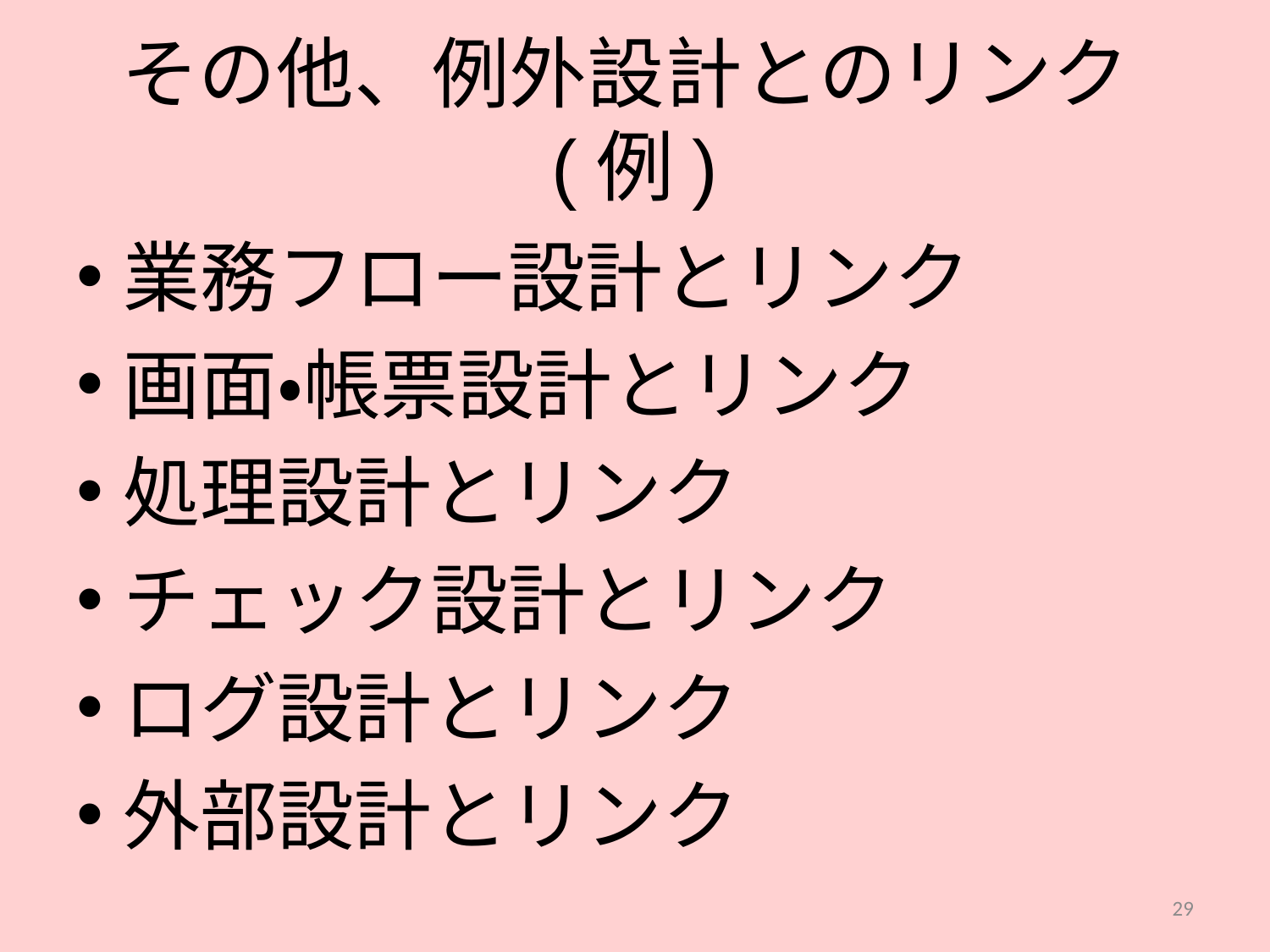

# その他、例外設計とのリンク(例)
業務フロー設計とリンク
画面・帳票設計とリンク
処理設計とリンク
チェック設計とリンク
ログ設計とリンク
外部設計とリンク
29